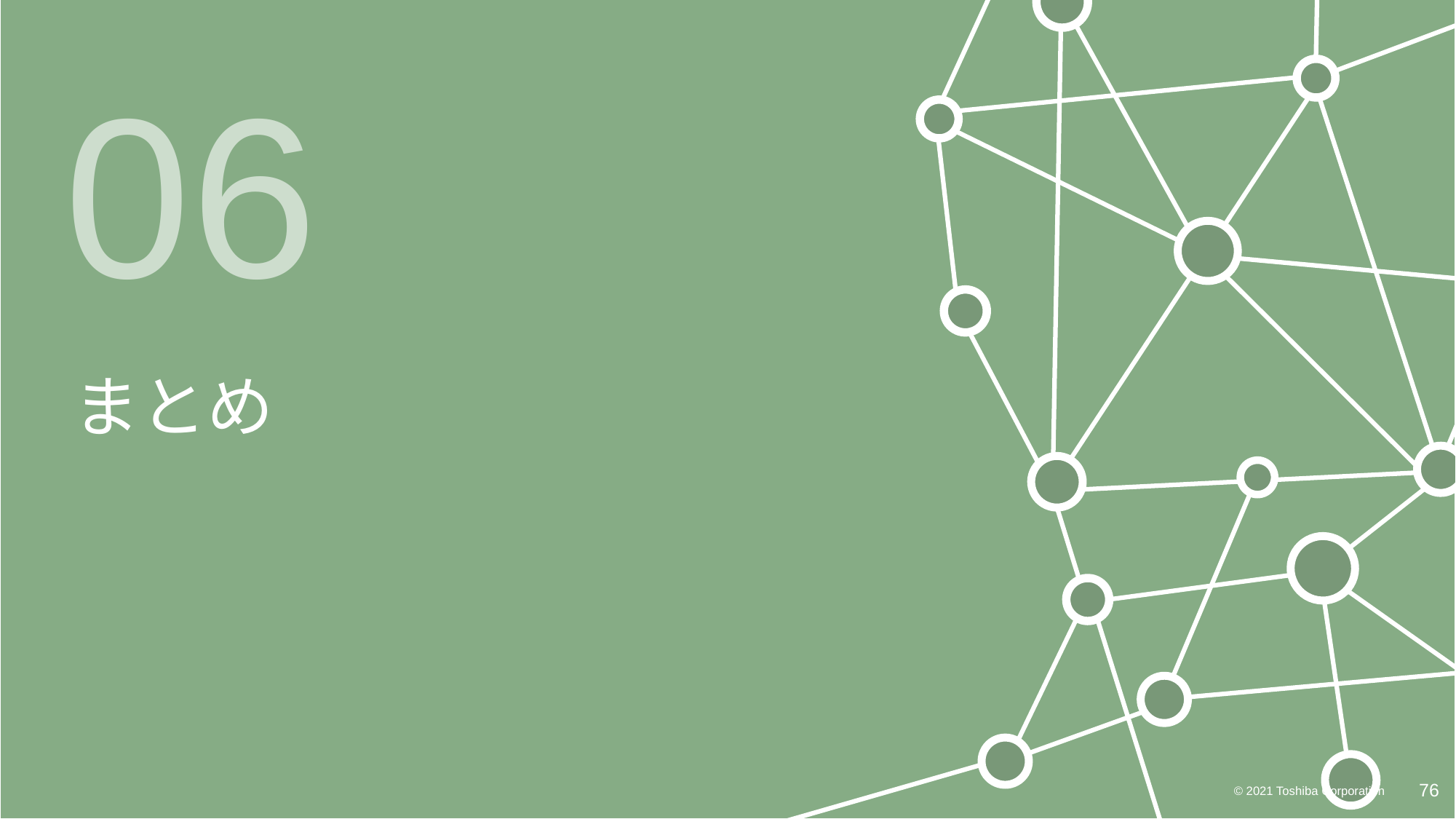

06

まとめ
76
© 2021 Toshiba Corporation